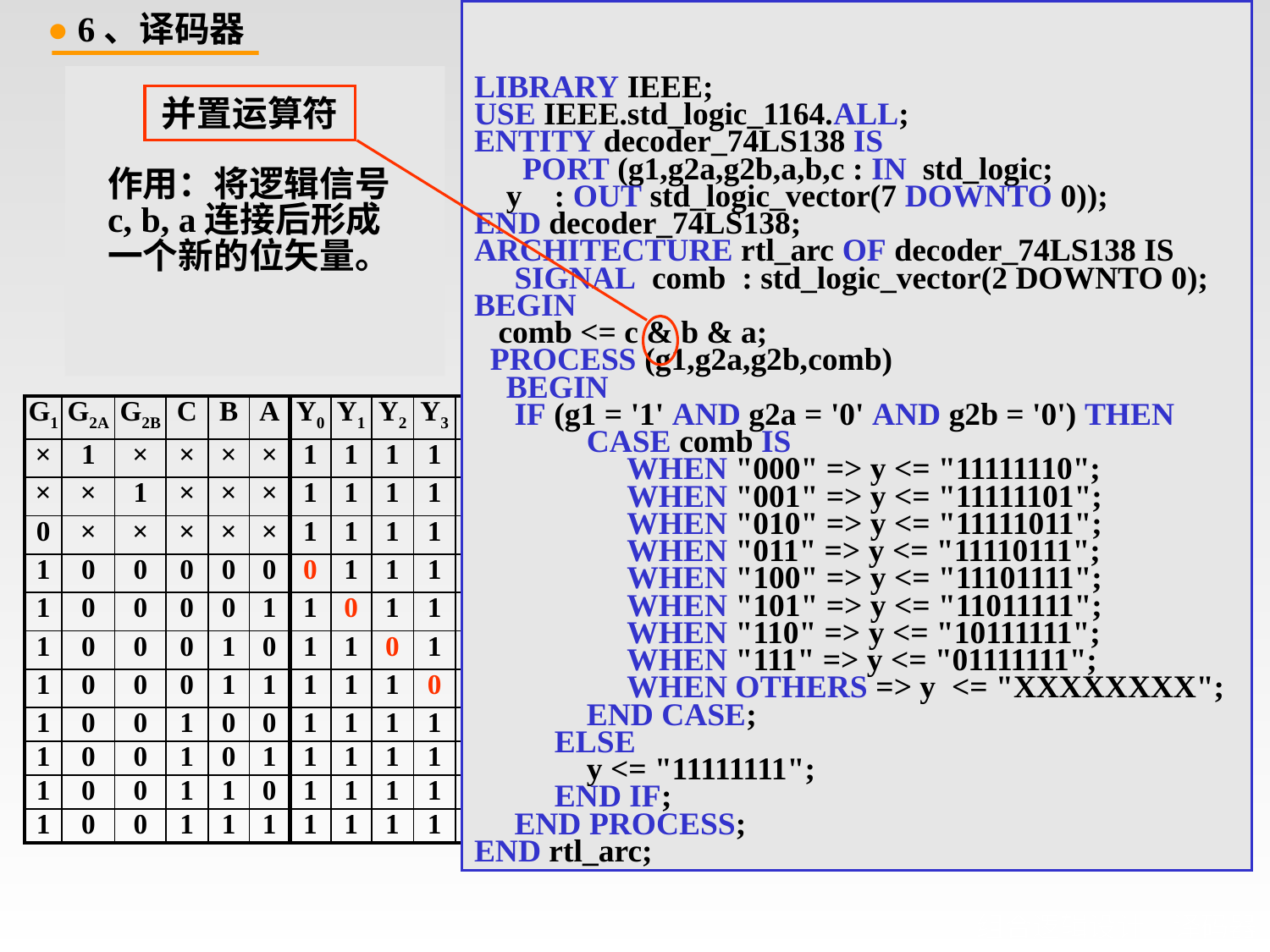

● 6、译码器

LIBRARY IEEE;
USE IEEE.std_logic_1164.ALL;
ENTITY decoder_74LS138 IS
      PORT (g1,g2a,g2b,a,b,c : IN  std_logic;
    y    : OUT std_logic_vector(7 DOWNTO 0));
END decoder_74LS138;
ARCHITECTURE rtl_arc OF decoder_74LS138 IS
     SIGNAL  comb  : std_logic_vector(2 DOWNTO 0);
BEGIN
   comb <= c & b & a;
  PROCESS (g1,g2a,g2b,comb)
    BEGIN
     IF (g1 = '1' AND g2a = '0' AND g2b = '0') THEN
              CASE comb IS
                   WHEN "000" => y <= "11111110";
                   WHEN "001" => y <= "11111101";
                   WHEN "010" => y <= "11111011";
                   WHEN "011" => y <= "11110111";
                   WHEN "100" => y <= "11101111";
                   WHEN "101" => y <= "11011111";
                   WHEN "110" => y <= "10111111";
                   WHEN "111" => y <= "01111111";
                   WHEN OTHERS => y  <= "XXXXXXXX";
              END CASE;
          ELSE
              y <= "11111111";
          END IF;
     END PROCESS;
END rtl_arc;

并置运算符

作用：将逻辑信号c, b, a连接后形成一个新的位矢量。

G1

Y0
G2A

Y1
3:8译码器

G2B
Y2

Y3

Y4
A

Y5
Y6

B

Y7

C

| G1 | G2A | G2B | C | B | A | Y0 | Y1 | Y2 | Y3 | Y4 | Y5 | Y6 | Y7 |
| --- | --- | --- | --- | --- | --- | --- | --- | --- | --- | --- | --- | --- | --- |
| × | 1 | × | × | × | × | 1 | 1 | 1 | 1 | 1 | 1 | 1 | 1 |
| × | × | 1 | × | × | × | 1 | 1 | 1 | 1 | 1 | 1 | 1 | 1 |
| 0 | × | × | × | × | × | 1 | 1 | 1 | 1 | 1 | 1 | 1 | 1 |
| 1 | 0 | 0 | 0 | 0 | 0 | 0 | 1 | 1 | 1 | 1 | 1 | 1 | 1 |
| 1 | 0 | 0 | 0 | 0 | 1 | 1 | 0 | 1 | 1 | 1 | 1 | 1 | 1 |
| 1 | 0 | 0 | 0 | 1 | 0 | 1 | 1 | 0 | 1 | 1 | 1 | 1 | 1 |
| 1 | 0 | 0 | 0 | 1 | 1 | 1 | 1 | 1 | 0 | 1 | 1 | 1 | 1 |
| 1 | 0 | 0 | 1 | 0 | 0 | 1 | 1 | 1 | 1 | 0 | 1 | 1 | 1 |
| 1 | 0 | 0 | 1 | 0 | 1 | 1 | 1 | 1 | 1 | 1 | 0 | 1 | 1 |
| 1 | 0 | 0 | 1 | 1 | 0 | 1 | 1 | 1 | 1 | 1 | 1 | 0 | 1 |
| 1 | 0 | 0 | 1 | 1 | 1 | 1 | 1 | 1 | 1 | 1 | 1 | 1 | 0 |
# 组合逻辑设计_译码器